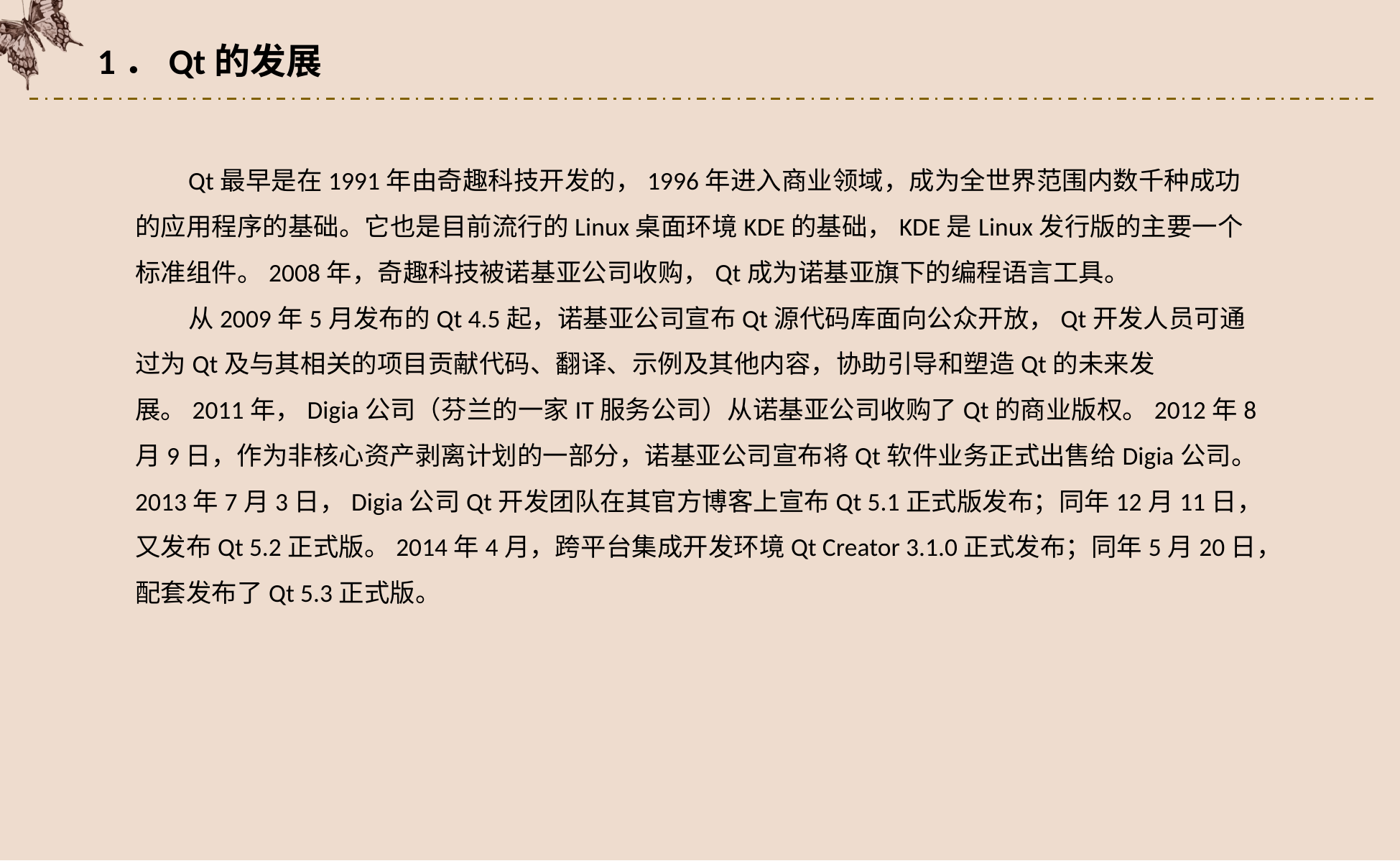

1．Qt的发展
Qt最早是在1991年由奇趣科技开发的，1996年进入商业领域，成为全世界范围内数千种成功的应用程序的基础。它也是目前流行的Linux桌面环境KDE的基础，KDE是Linux发行版的主要一个标准组件。2008年，奇趣科技被诺基亚公司收购，Qt成为诺基亚旗下的编程语言工具。
从2009年5月发布的Qt 4.5起，诺基亚公司宣布Qt源代码库面向公众开放，Qt开发人员可通过为Qt及与其相关的项目贡献代码、翻译、示例及其他内容，协助引导和塑造Qt的未来发展。2011年，Digia公司（芬兰的一家IT服务公司）从诺基亚公司收购了Qt的商业版权。2012年8月9日，作为非核心资产剥离计划的一部分，诺基亚公司宣布将Qt软件业务正式出售给Digia公司。2013年7月3日，Digia公司Qt开发团队在其官方博客上宣布Qt 5.1正式版发布；同年12月11日，又发布Qt 5.2正式版。2014年4月，跨平台集成开发环境Qt Creator 3.1.0正式发布；同年5月20日，配套发布了Qt 5.3正式版。